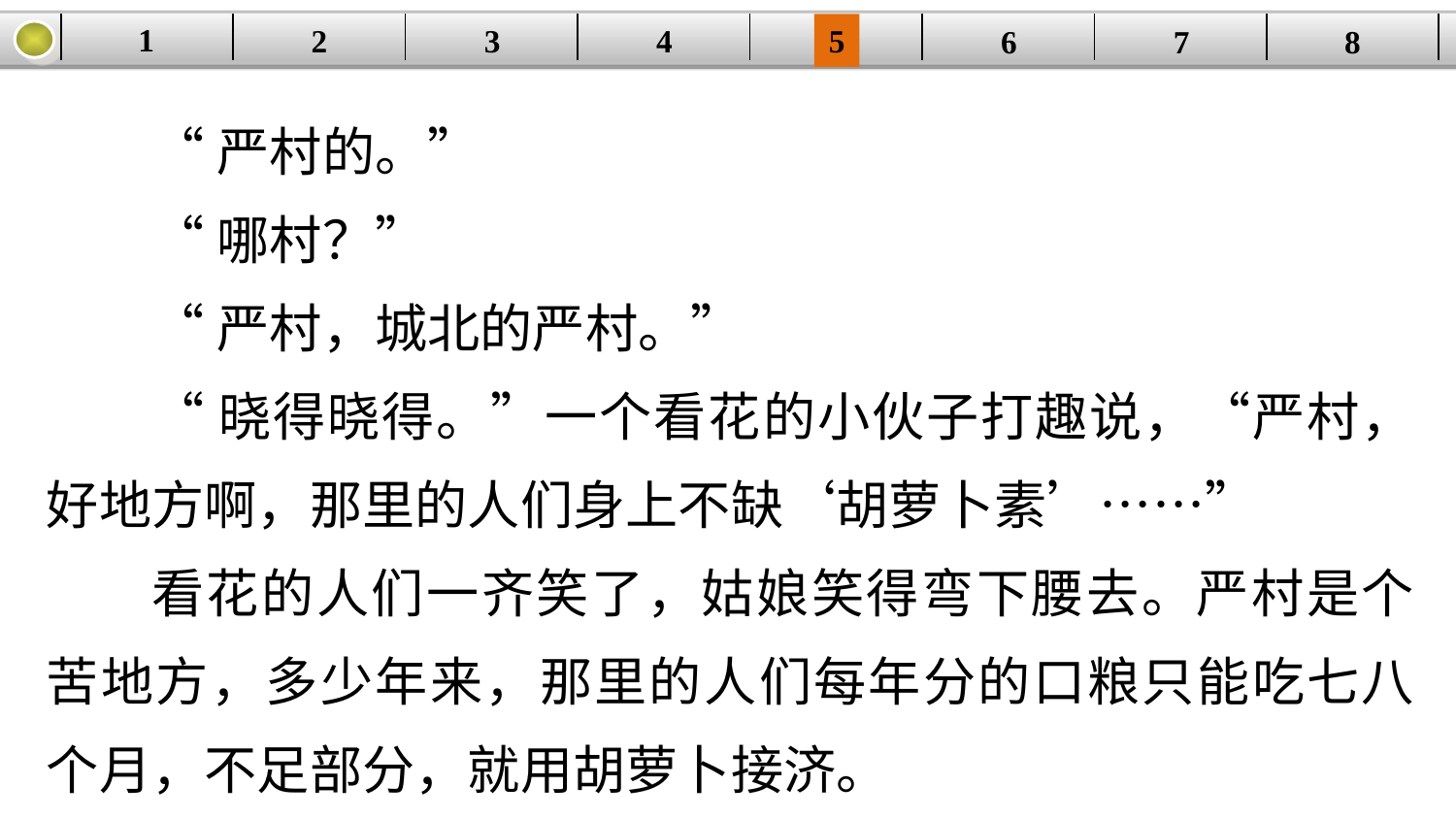

1
2
3
4
|  |  |  |  |  |  |  |  |
| --- | --- | --- | --- | --- | --- | --- | --- |
5
6
7
8

“严村的。”
“哪村？”
“严村，城北的严村。”
“晓得晓得。”一个看花的小伙子打趣说，“严村，好地方啊，那里的人们身上不缺‘胡萝卜素’……”
看花的人们一齐笑了，姑娘笑得弯下腰去。严村是个苦地方，多少年来，那里的人们每年分的口粮只能吃七八个月，不足部分，就用胡萝卜接济。